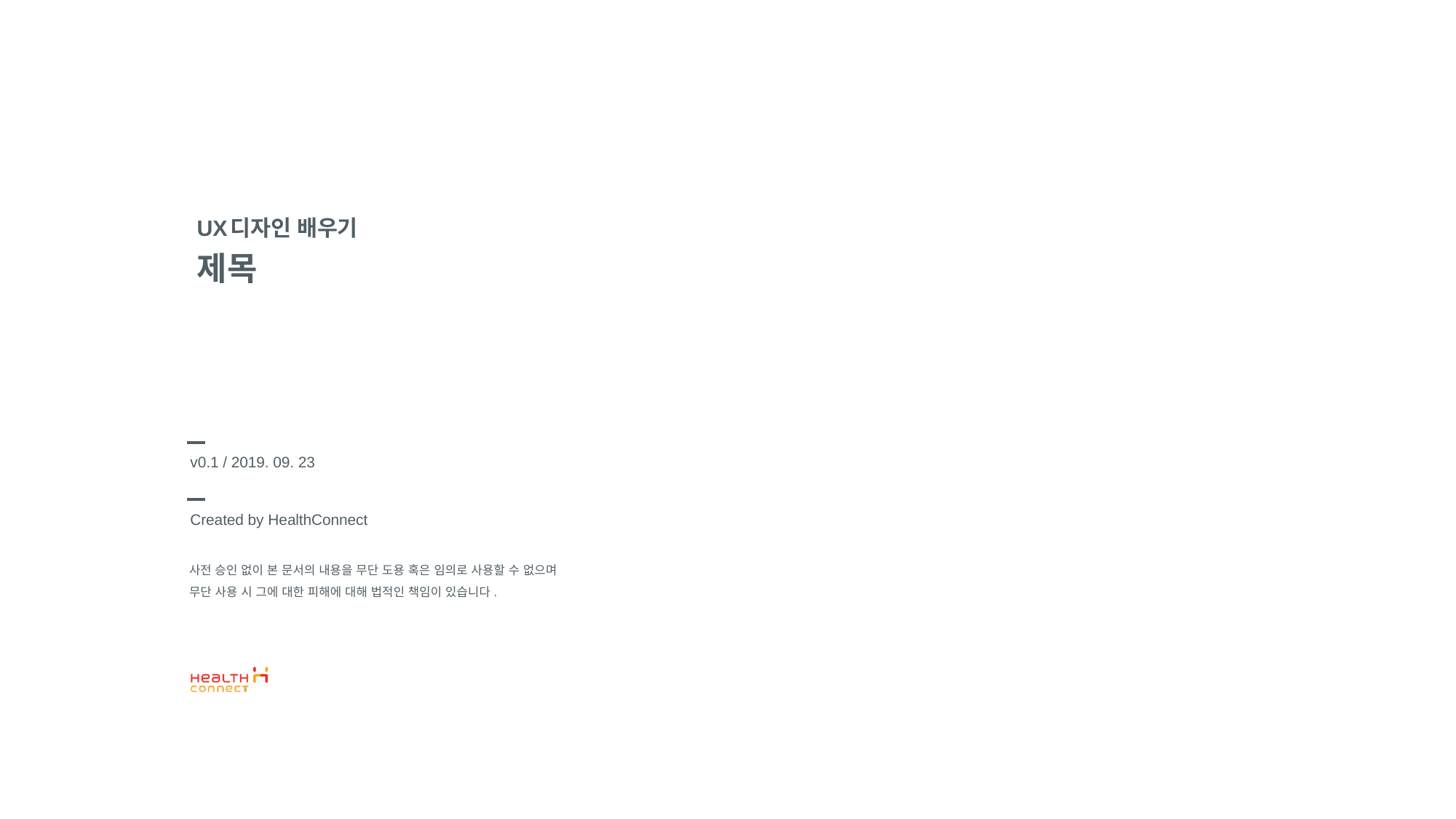

# UX디자인 배우기 제목
v0.1 / 2019. 09. 23